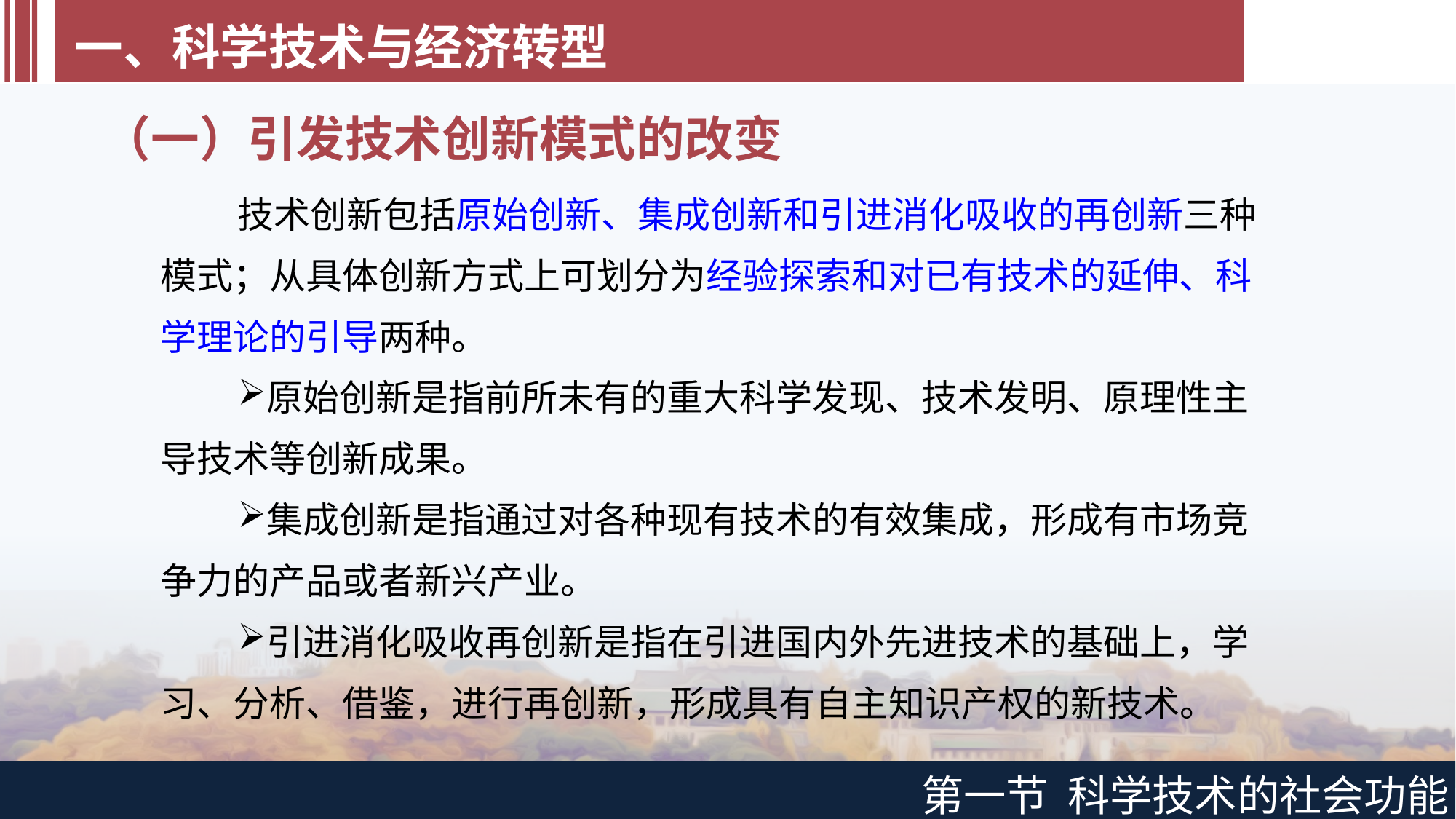

一、科学技术与经济转型
（一）引发技术创新模式的改变
技术创新包括原始创新、集成创新和引进消化吸收的再创新三种模式；从具体创新方式上可划分为经验探索和对已有技术的延伸、科学理论的引导两种。
原始创新是指前所未有的重大科学发现、技术发明、原理性主导技术等创新成果。
集成创新是指通过对各种现有技术的有效集成，形成有市场竞争力的产品或者新兴产业。
引进消化吸收再创新是指在引进国内外先进技术的基础上，学习、分析、借鉴，进行再创新，形成具有自主知识产权的新技术。

第一节  科学技术的社会功能